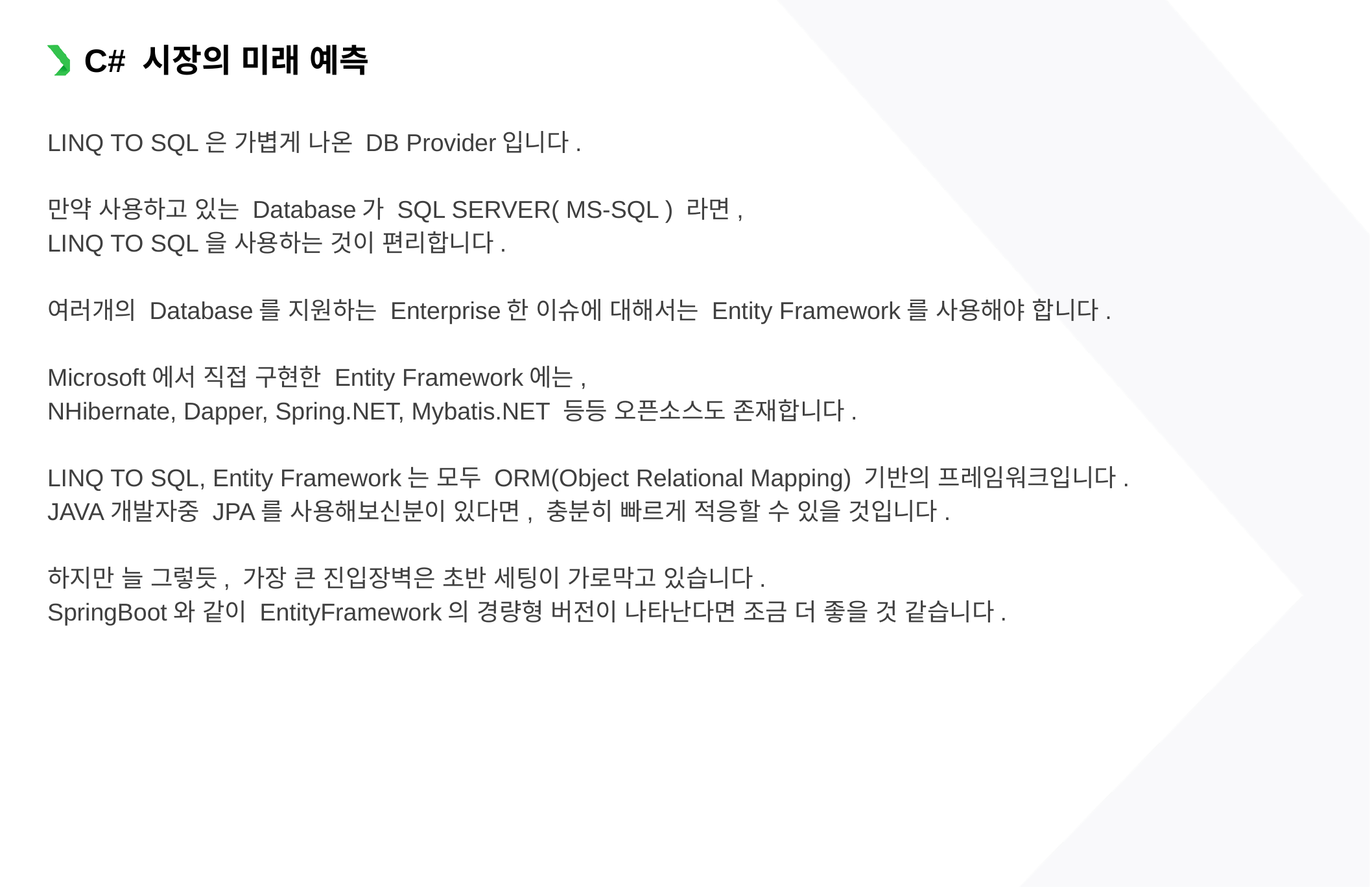

C# 시장의 미래 예측
LINQ TO SQL은 가볍게 나온 DB Provider입니다.

만약 사용하고 있는 Database가 SQL SERVER( MS-SQL ) 라면,
LINQ TO SQL을 사용하는 것이 편리합니다.

여러개의 Database를 지원하는 Enterprise한 이슈에 대해서는 Entity Framework를 사용해야 합니다.

Microsoft에서 직접 구현한 Entity Framework에는,
NHibernate, Dapper, Spring.NET, Mybatis.NET 등등 오픈소스도 존재합니다.

LINQ TO SQL, Entity Framework는 모두 ORM(Object Relational Mapping) 기반의 프레임워크입니다.
JAVA개발자중 JPA를 사용해보신분이 있다면, 충분히 빠르게 적응할 수 있을 것입니다.

하지만 늘 그렇듯, 가장 큰 진입장벽은 초반 세팅이 가로막고 있습니다.
SpringBoot와 같이 EntityFramework의 경량형 버전이 나타난다면 조금 더 좋을 것 같습니다.